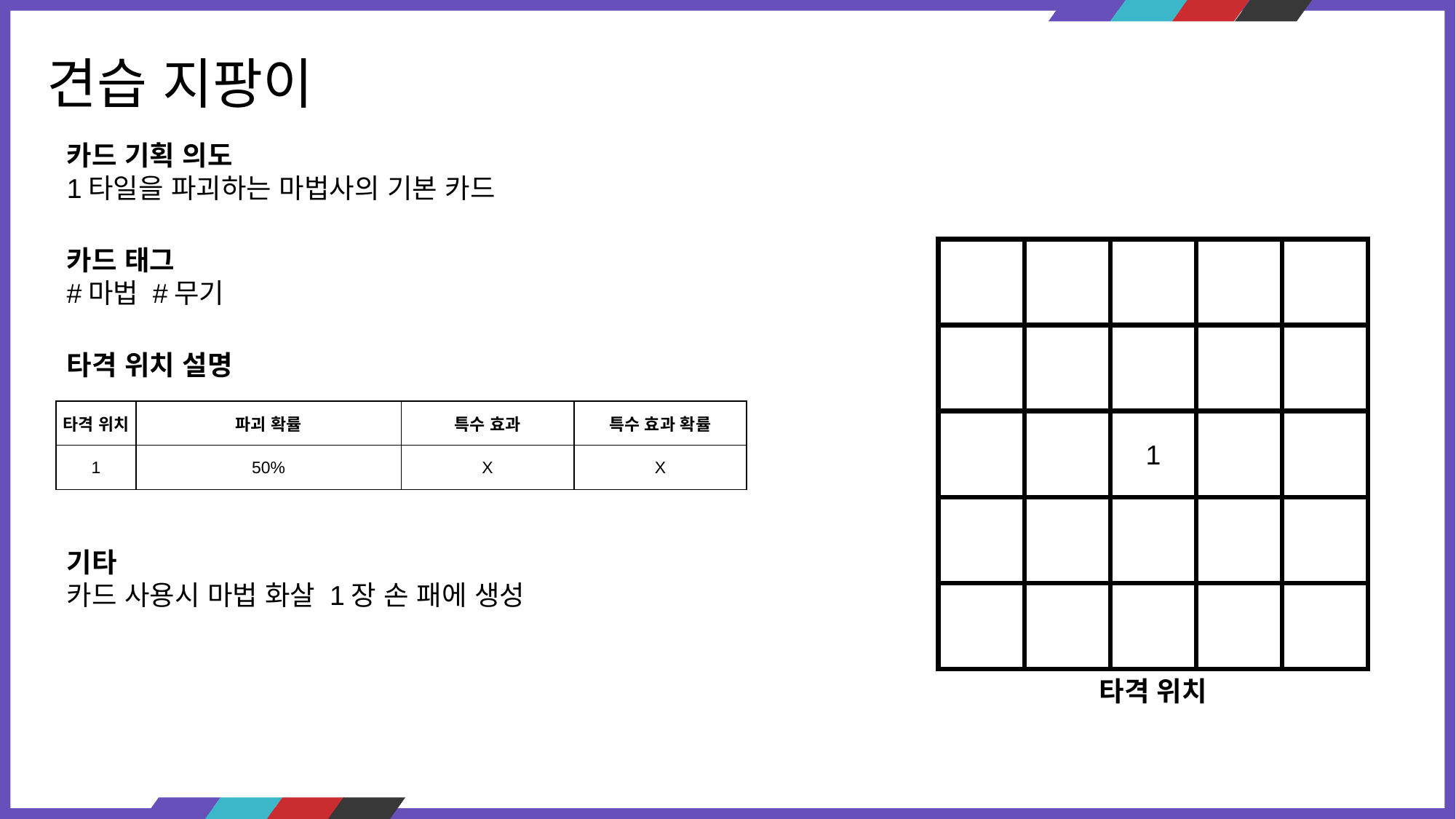

견습 지팡이
카드 기획 의도
1타일을 파괴하는 마법사의 기본 카드
카드 태그
#마법 #무기

타격 위치 설명
| 타격 위치 | 파괴 확률 | 특수 효과 | 특수 효과 확률 |
| --- | --- | --- | --- |
| 1 | 50% | X | X |

1

기타
카드 사용시 마법 화살 1장 손 패에 생성

타격 위치